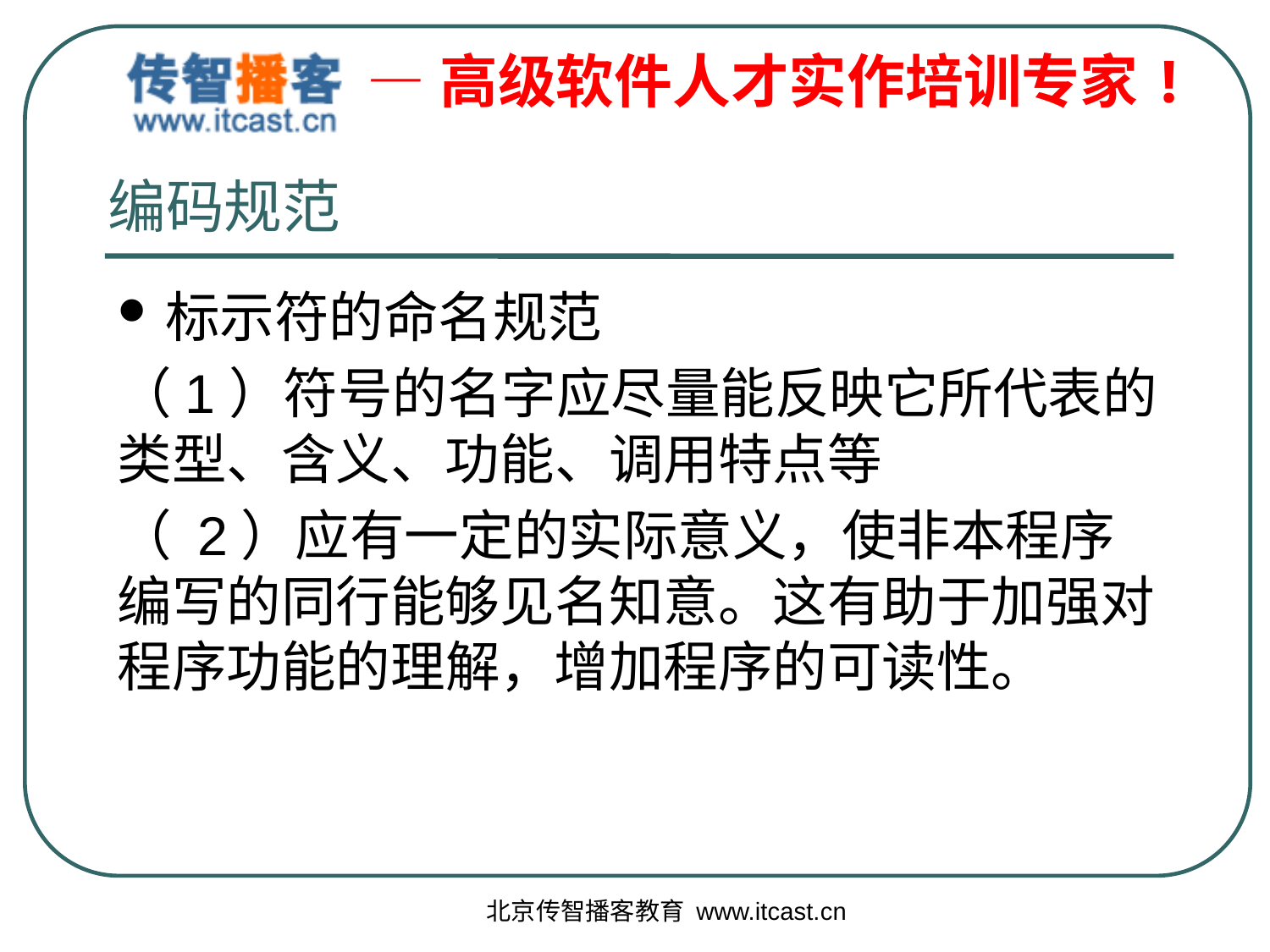

# 编码规范
标示符的命名规范
（1）符号的名字应尽量能反映它所代表的类型、含义、功能、调用特点等
（ 2）应有一定的实际意义，使非本程序编写的同行能够见名知意。这有助于加强对程序功能的理解，增加程序的可读性。

北京传智播客教育 www.itcast.cn